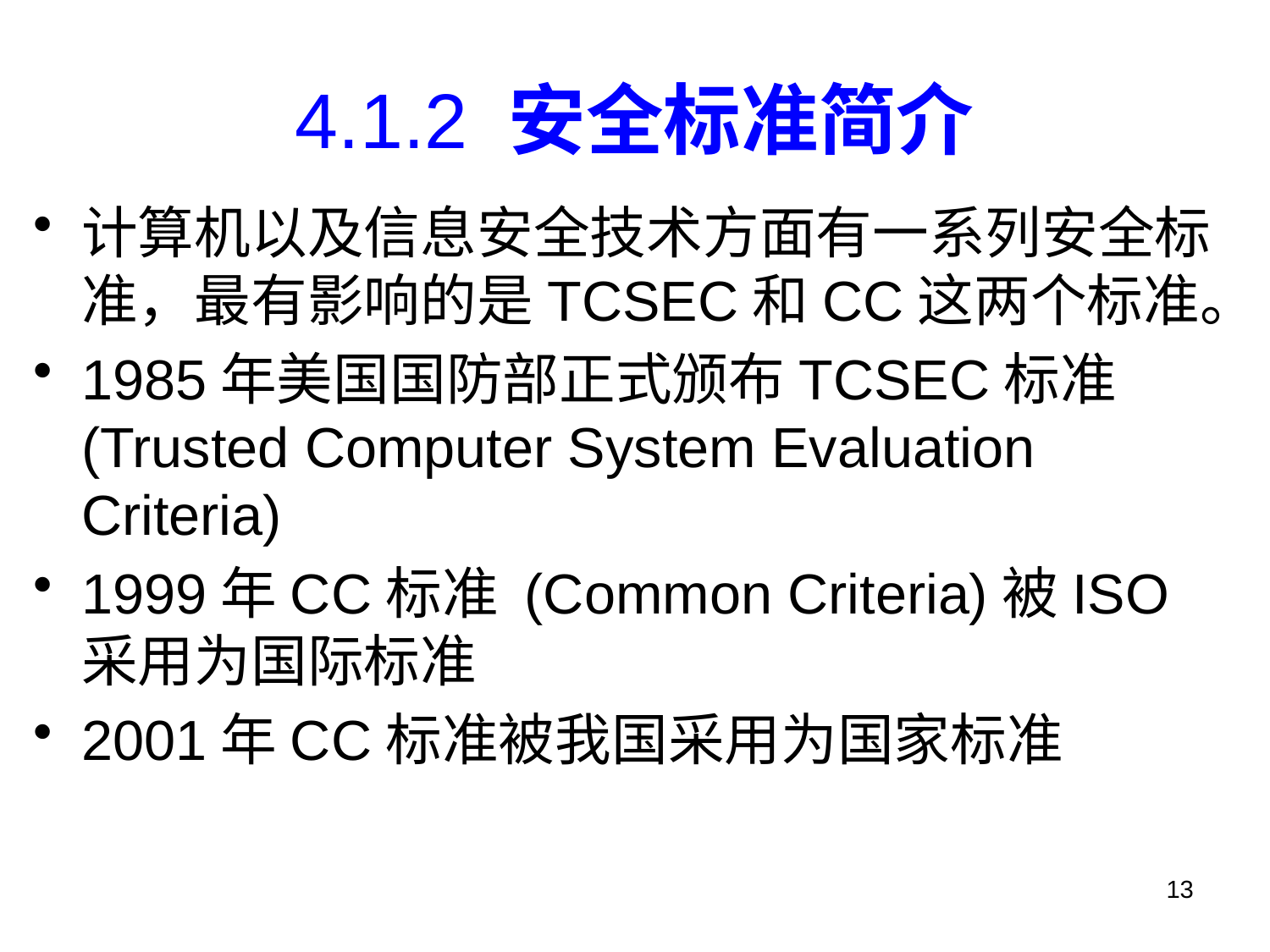

# 4.1.2 安全标准简介
计算机以及信息安全技术方面有一系列安全标准，最有影响的是TCSEC和CC这两个标准。
1985年美国国防部正式颁布TCSEC标准 (Trusted Computer System Evaluation Criteria)
1999年CC标准 (Common Criteria)被ISO采用为国际标准
2001年CC标准被我国采用为国家标准

13